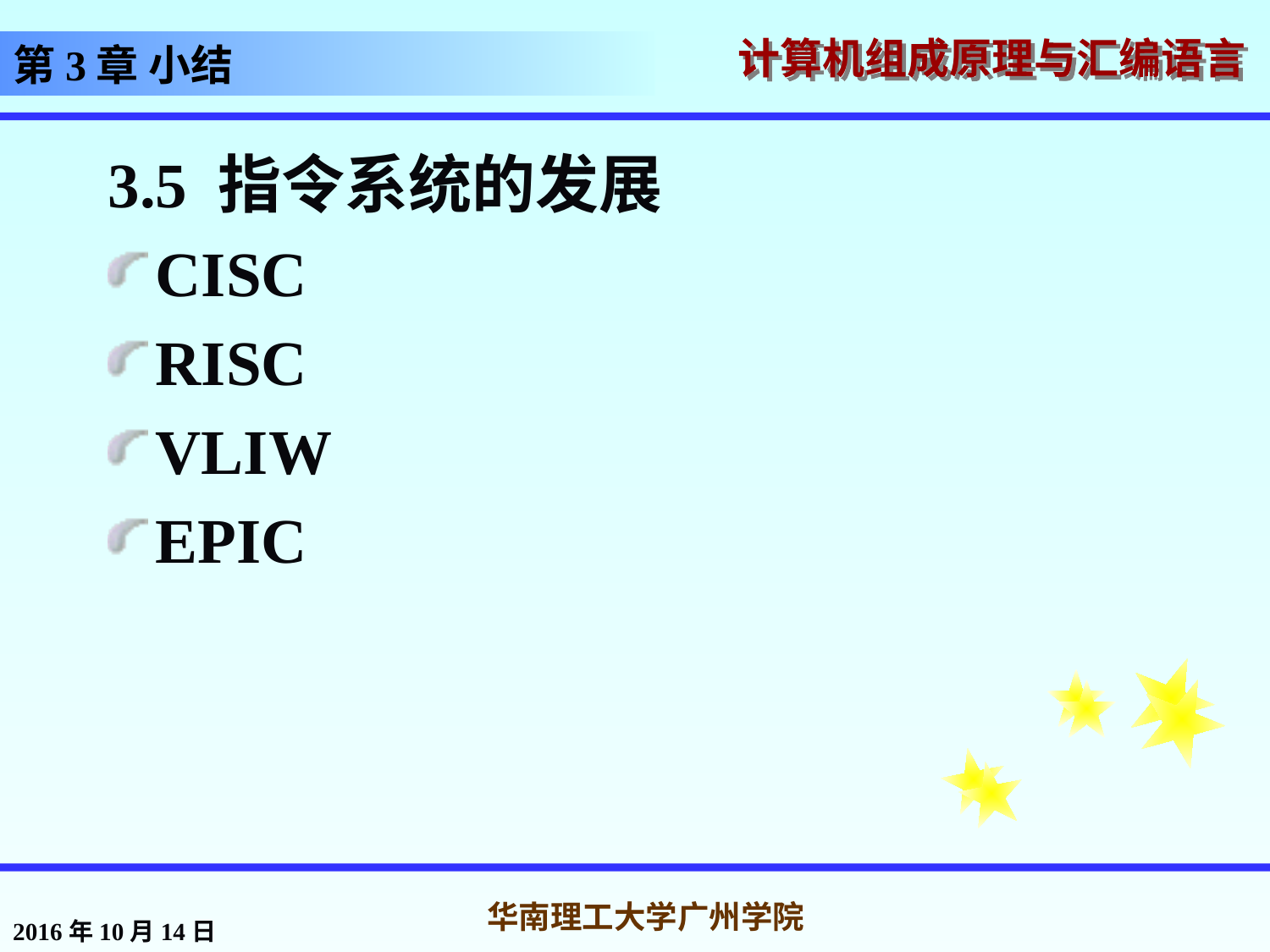

# 第3章 小结
3.5 指令系统的发展
CISC
RISC
VLIW
EPIC
2016年10月14日
华南理工大学广州学院